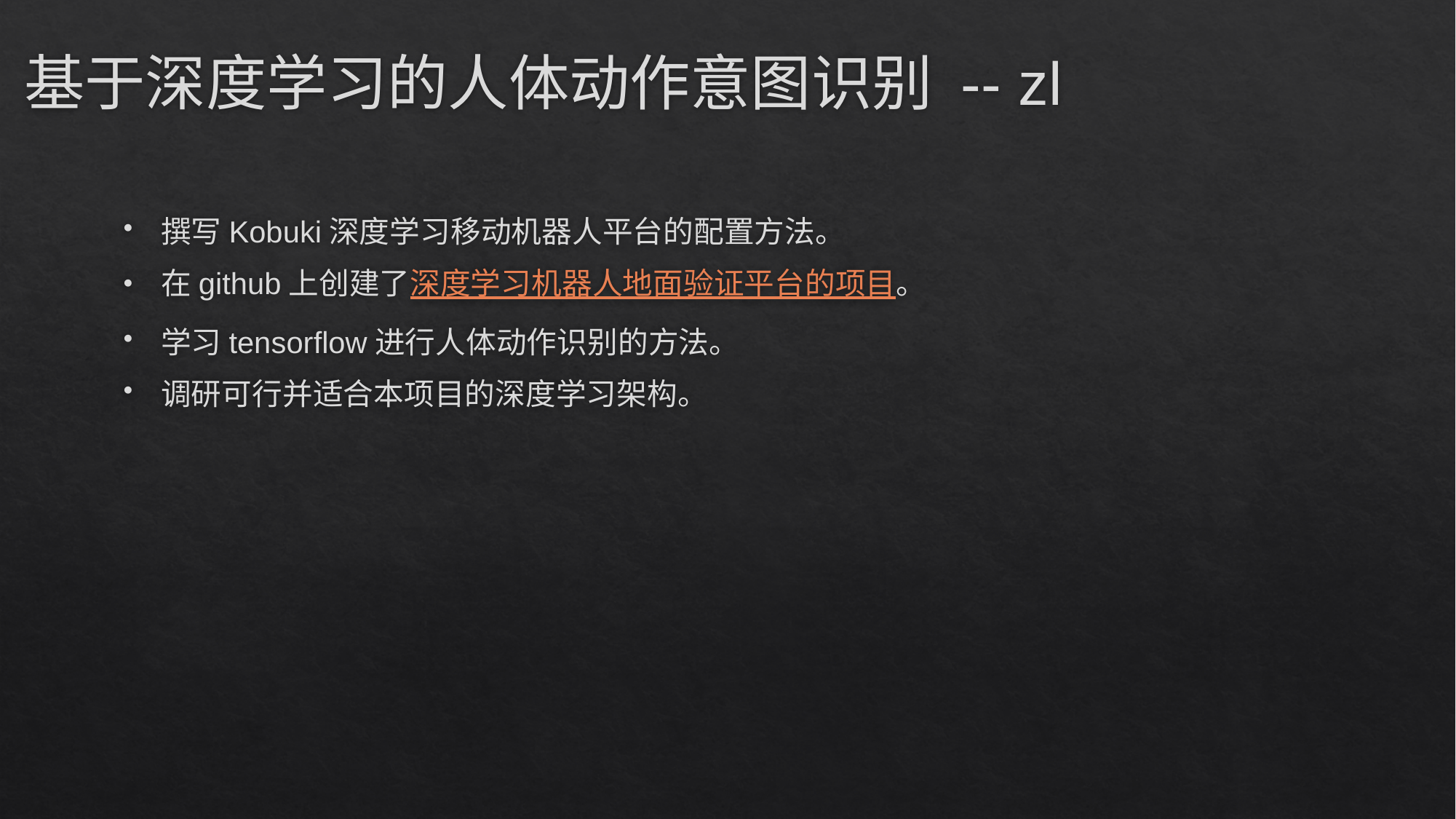

# 基于深度学习的人体动作意图识别 -- zl
撰写Kobuki深度学习移动机器人平台的配置方法。
在github上创建了深度学习机器人地面验证平台的项目。
学习tensorflow进行人体动作识别的方法。
调研可行并适合本项目的深度学习架构。